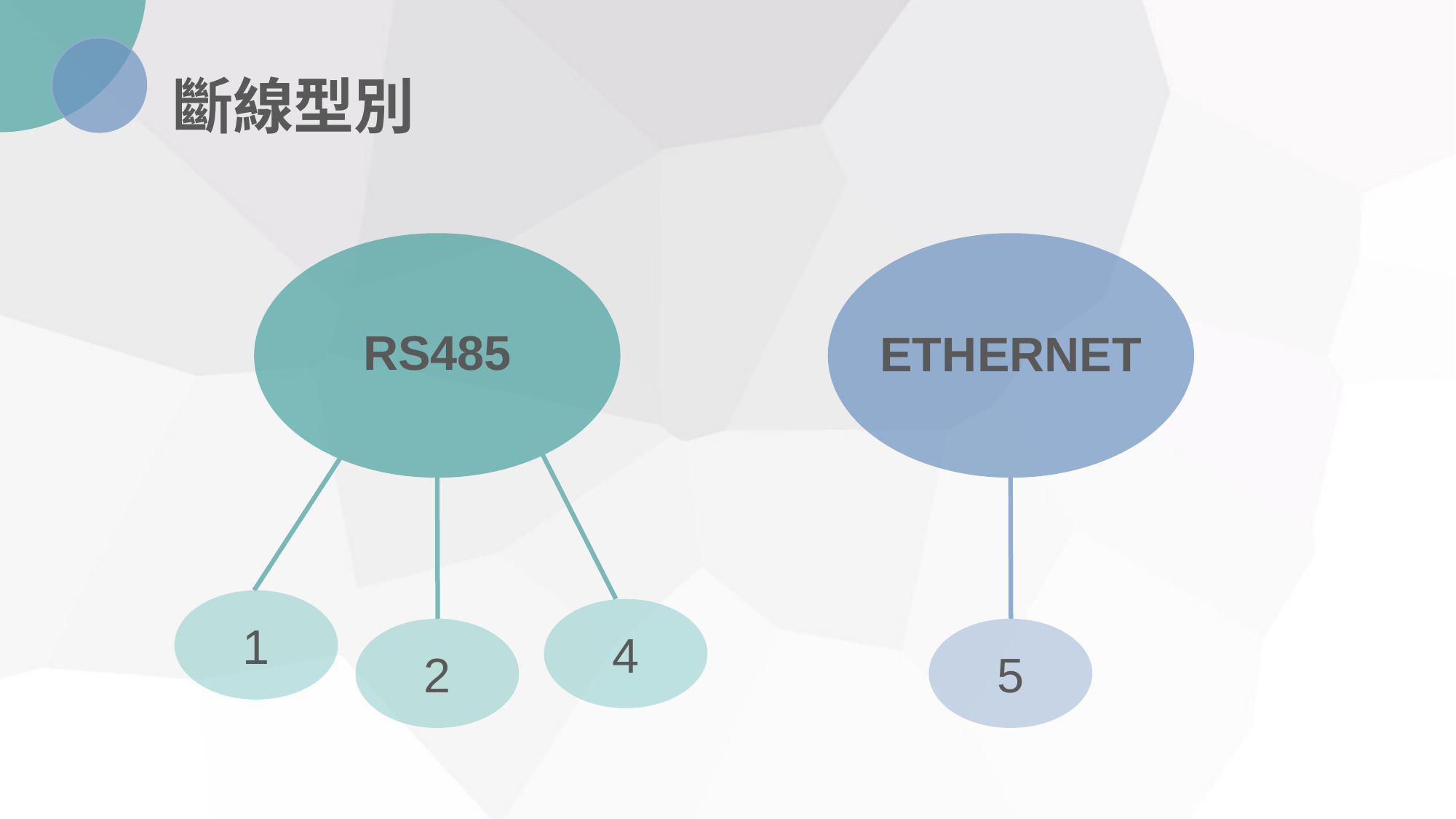

斷線型別

RS485

ETHERNET
1
4
2
5